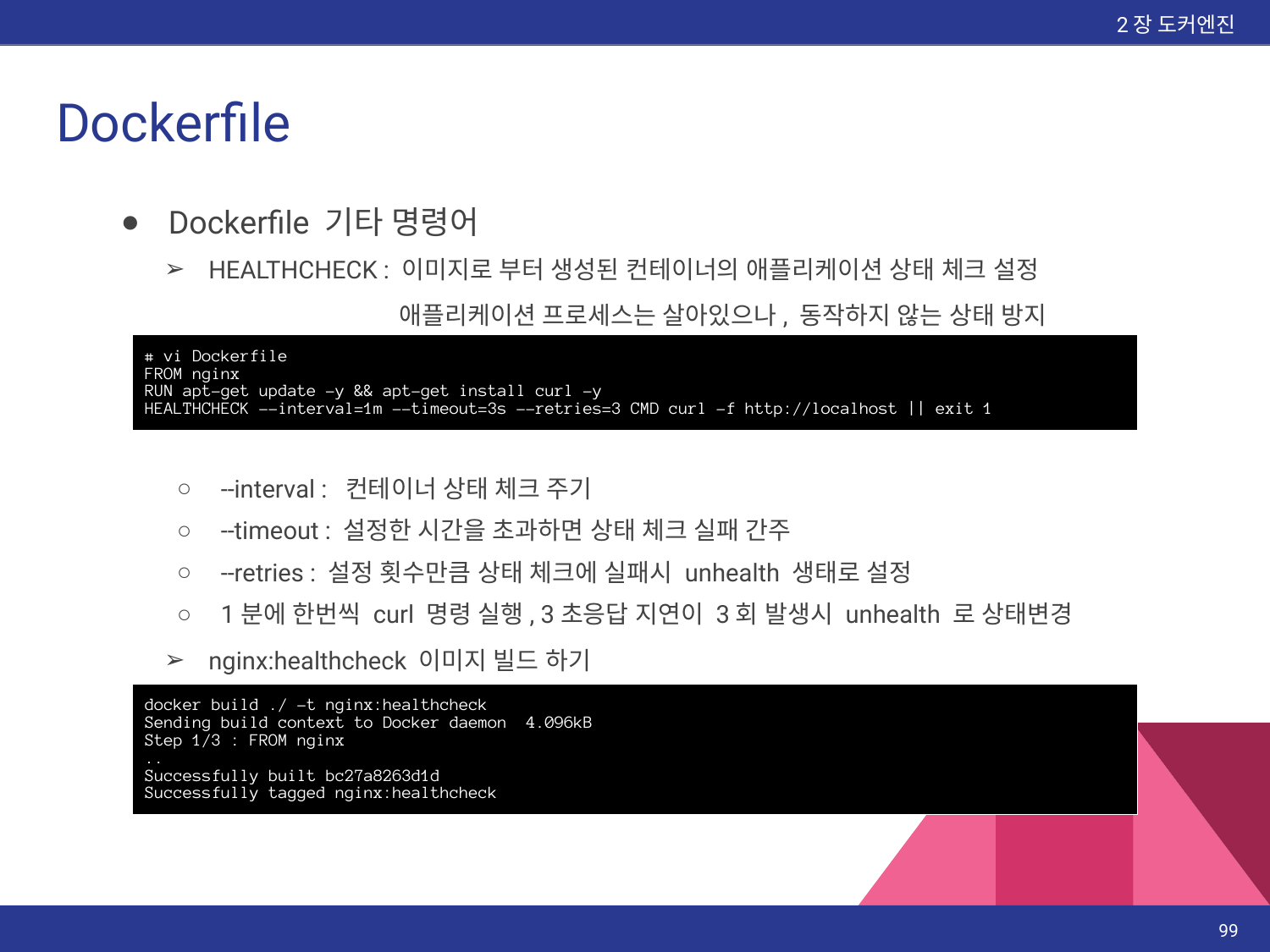

2장 도커엔진
# Dockerfile
Dockerfile 기타 명령어
HEALTHCHECK : 이미지로 부터 생성된 컨테이너의 애플리케이션 상태 체크 설정
애플리케이션 프로세스는 살아있으나, 동작하지 않는 상태 방지

| # vi Dockerfile FROM nginx RUN apt-get update -y && apt-get install curl -y HEALTHCHECK --interval=1m --timeout=3s --retries=3 CMD curl -f http://localhost || exit 1 |
| --- |
--interval :  컨테이너 상태 체크 주기
--timeout : 설정한 시간을 초과하면 상태 체크 실패 간주
--retries : 설정 횟수만큼 상태 체크에 실패시 unhealth 생태로 설정
1분에 한번씩 curl 명령 실행, 3초응답 지연이 3회 발생시 unhealth 로 상태변경
nginx:healthcheck 이미지 빌드 하기

| docker build ./ -t nginx:healthcheck Sending build context to Docker daemon 4.096kB Step 1/3 : FROM nginx .. Successfully built bc27a8263d1d Successfully tagged nginx:healthcheck |
| --- |
99